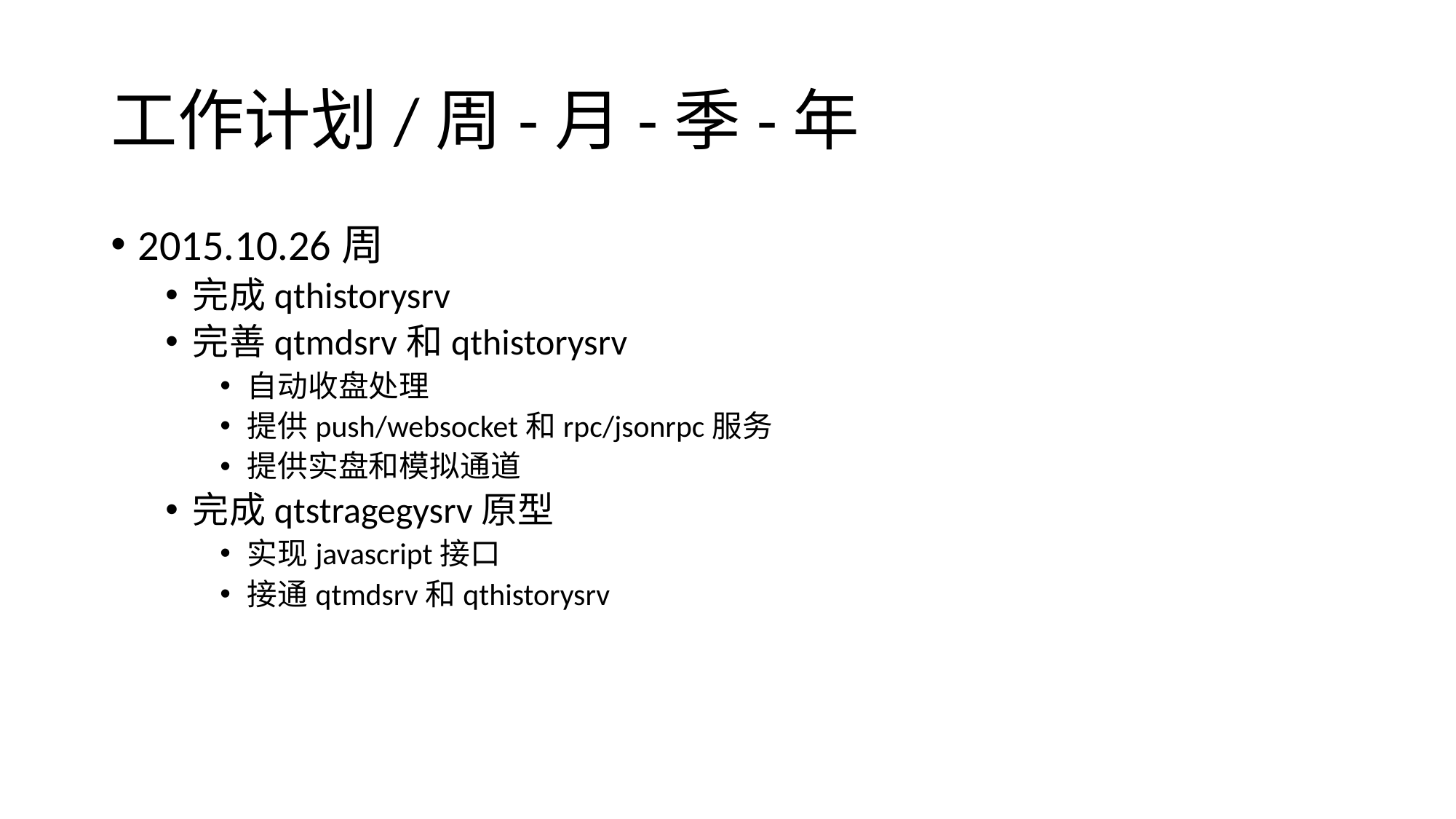

# 工作计划/周-月-季-年
2015.10.26周
完成qthistorysrv
完善qtmdsrv和qthistorysrv
自动收盘处理
提供push/websocket和rpc/jsonrpc服务
提供实盘和模拟通道
完成qtstragegysrv原型
实现javascript接口
接通qtmdsrv和qthistorysrv